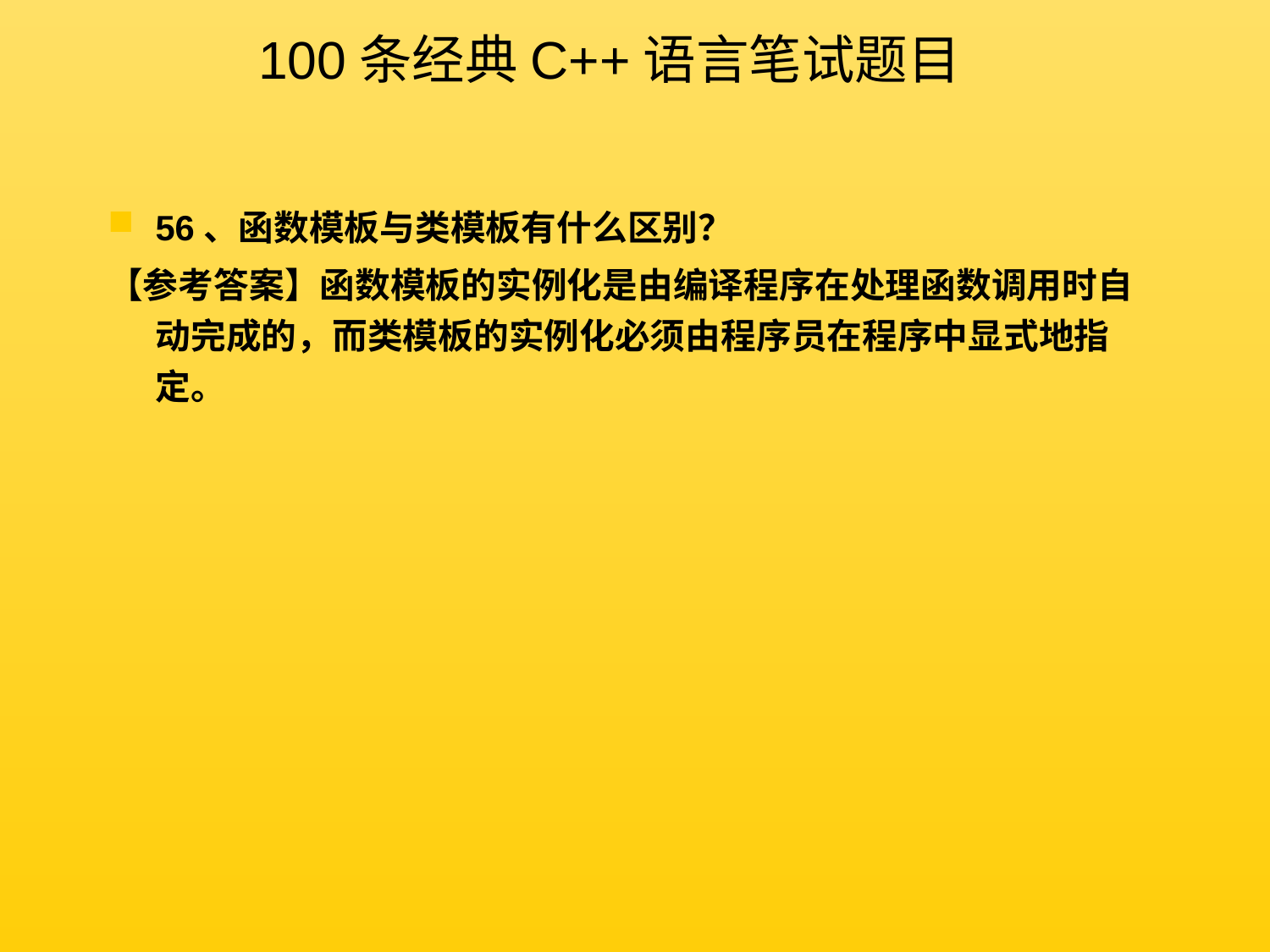

100条经典C++语言笔试题目
56、函数模板与类模板有什么区别？
【参考答案】函数模板的实例化是由编译程序在处理函数调用时自动完成的，而类模板的实例化必须由程序员在程序中显式地指定。